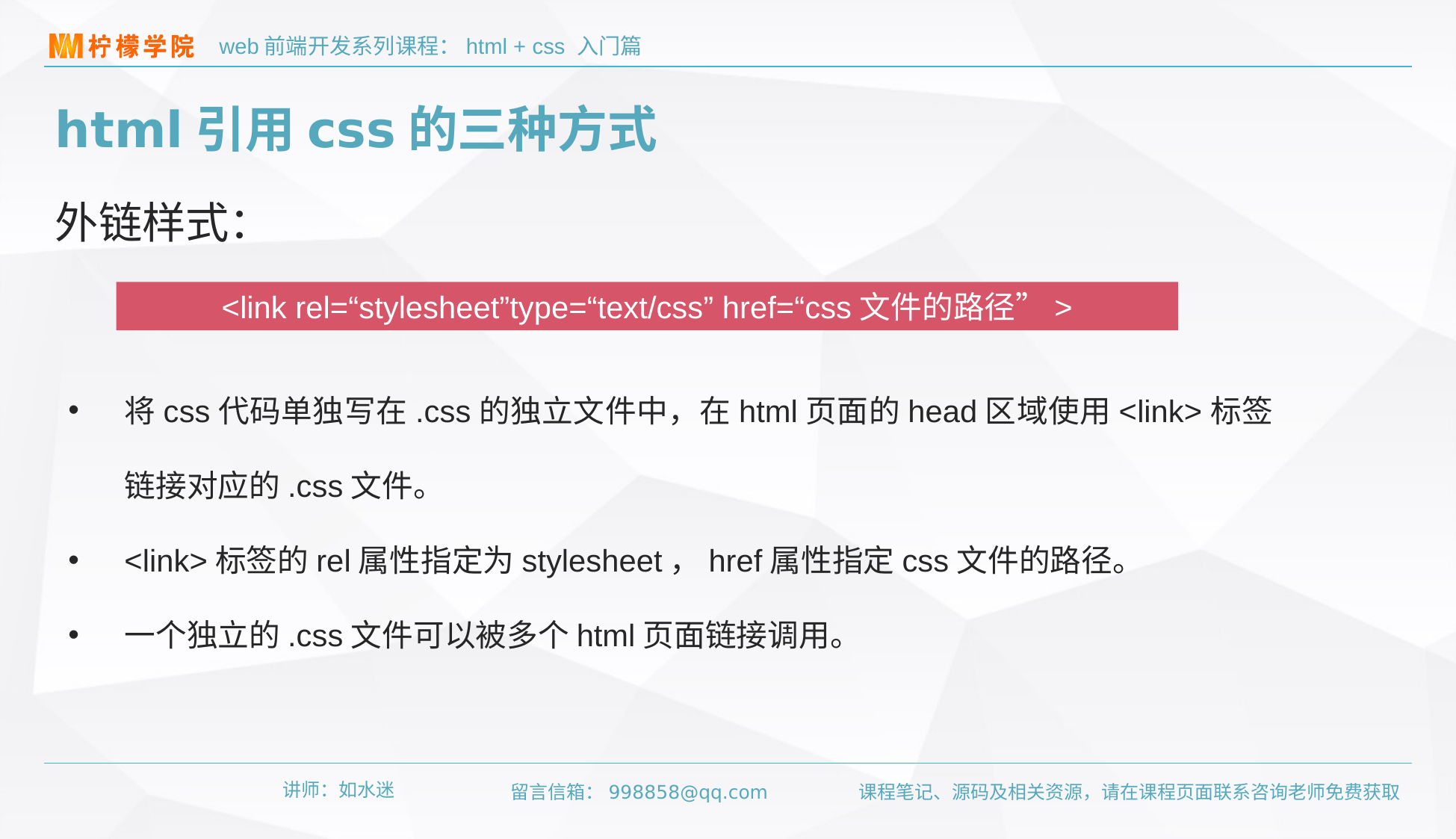

html引用css的三种方式
外链样式：
<link rel=“stylesheet”type=“text/css” href=“css文件的路径”>
将css代码单独写在.css的独立文件中，在html页面的head区域使用<link>标签链接对应的.css文件。
<link>标签的rel属性指定为stylesheet，href属性指定css文件的路径。
一个独立的.css文件可以被多个html页面链接调用。